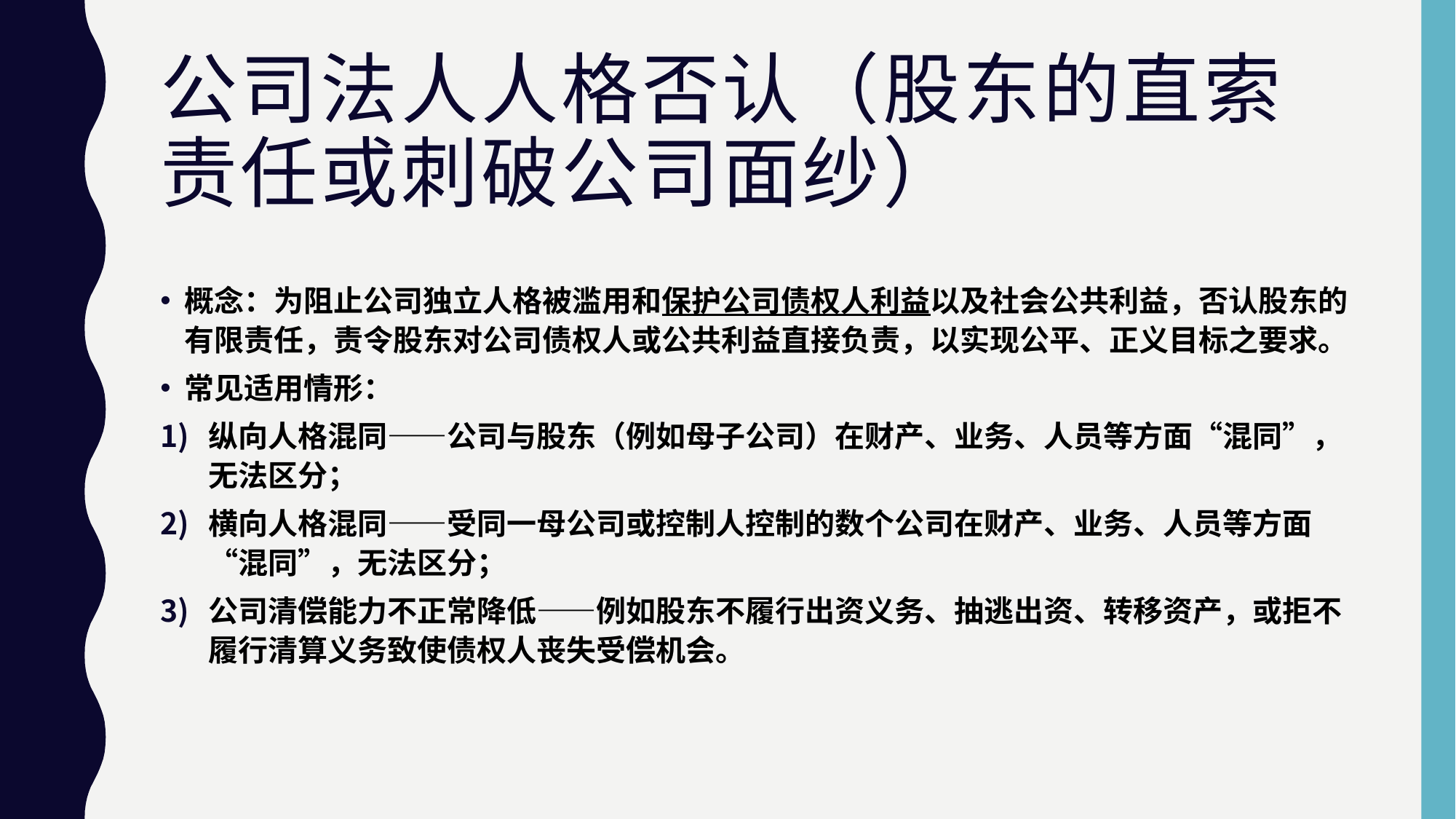

# 公司法人人格否认（股东的直索责任或刺破公司面纱）
概念：为阻止公司独立人格被滥用和保护公司债权人利益以及社会公共利益，否认股东的有限责任，责令股东对公司债权人或公共利益直接负责，以实现公平、正义目标之要求。
常见适用情形：
纵向人格混同——公司与股东（例如母子公司）在财产、业务、人员等方面“混同”，无法区分；
横向人格混同——受同一母公司或控制人控制的数个公司在财产、业务、人员等方面“混同”，无法区分；
公司清偿能力不正常降低——例如股东不履行出资义务、抽逃出资、转移资产，或拒不履行清算义务致使债权人丧失受偿机会。